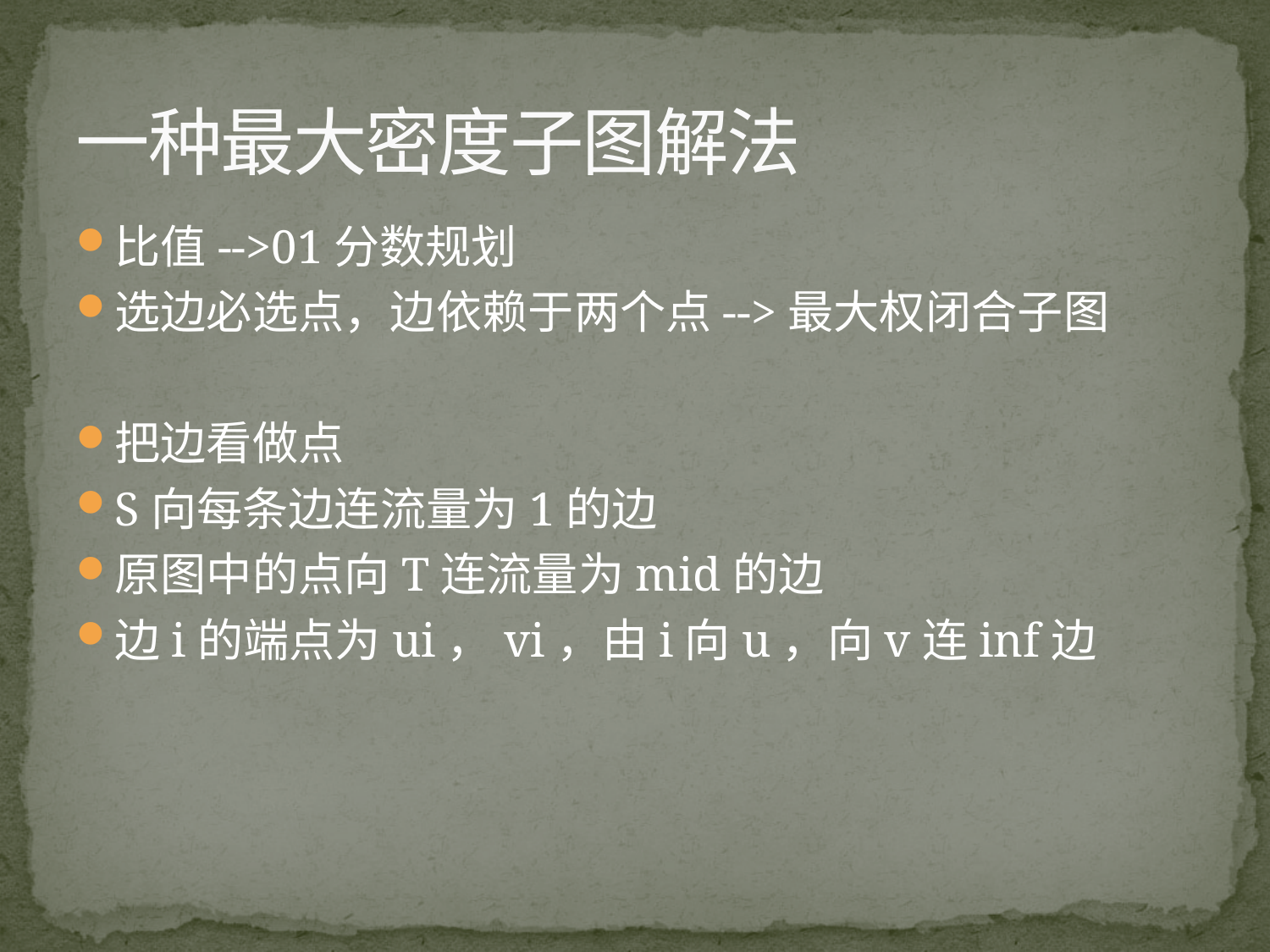

# 一种最大密度子图解法
比值-->01分数规划
选边必选点，边依赖于两个点-->最大权闭合子图

把边看做点
S向每条边连流量为1的边
原图中的点向T连流量为mid的边
边i的端点为ui，vi，由i向u，向v连inf边